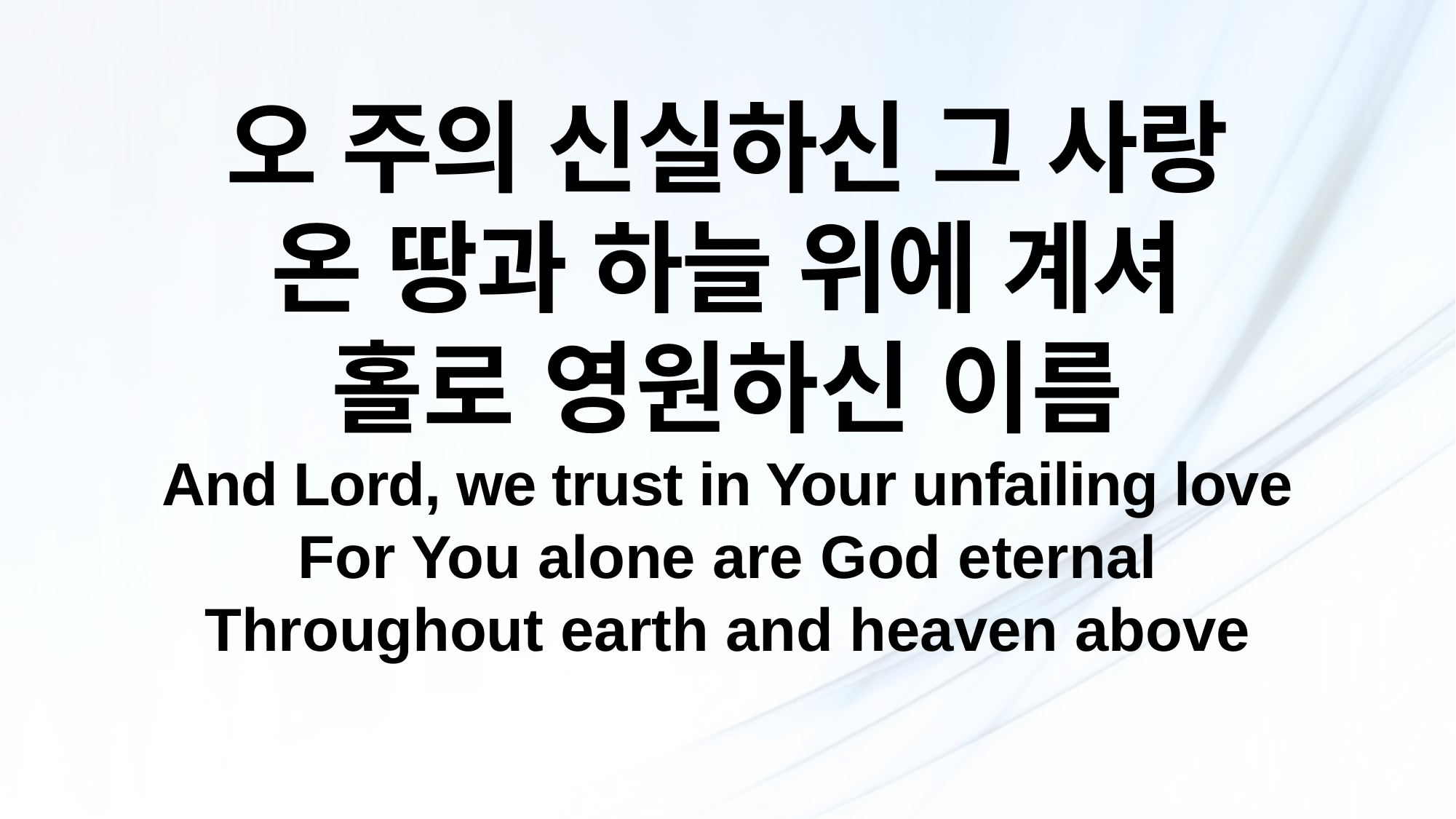

오 주의 신실하신 그 사랑
온 땅과 하늘 위에 계셔
홀로 영원하신 이름
And Lord, we trust in Your unfailing love
For You alone are God eternal
Throughout earth and heaven above